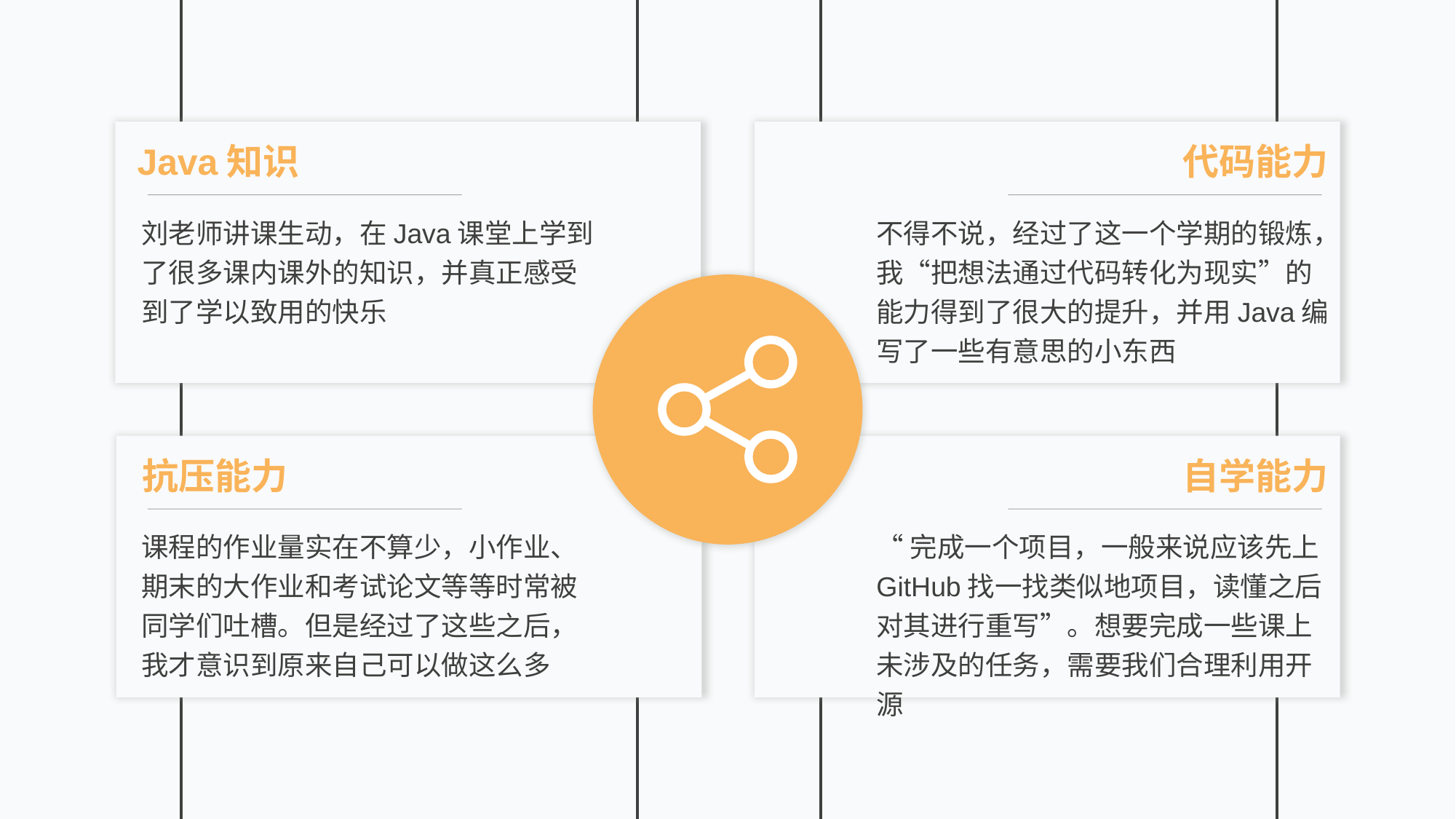

Java知识
代码能力
刘老师讲课生动，在Java课堂上学到了很多课内课外的知识，并真正感受到了学以致用的快乐
不得不说，经过了这一个学期的锻炼，我“把想法通过代码转化为现实”的能力得到了很大的提升，并用Java编写了一些有意思的小东西

抗压能力
自学能力
课程的作业量实在不算少，小作业、期末的大作业和考试论文等等时常被同学们吐槽。但是经过了这些之后，我才意识到原来自己可以做这么多
“完成一个项目，一般来说应该先上GitHub找一找类似地项目，读懂之后对其进行重写”。想要完成一些课上未涉及的任务，需要我们合理利用开源